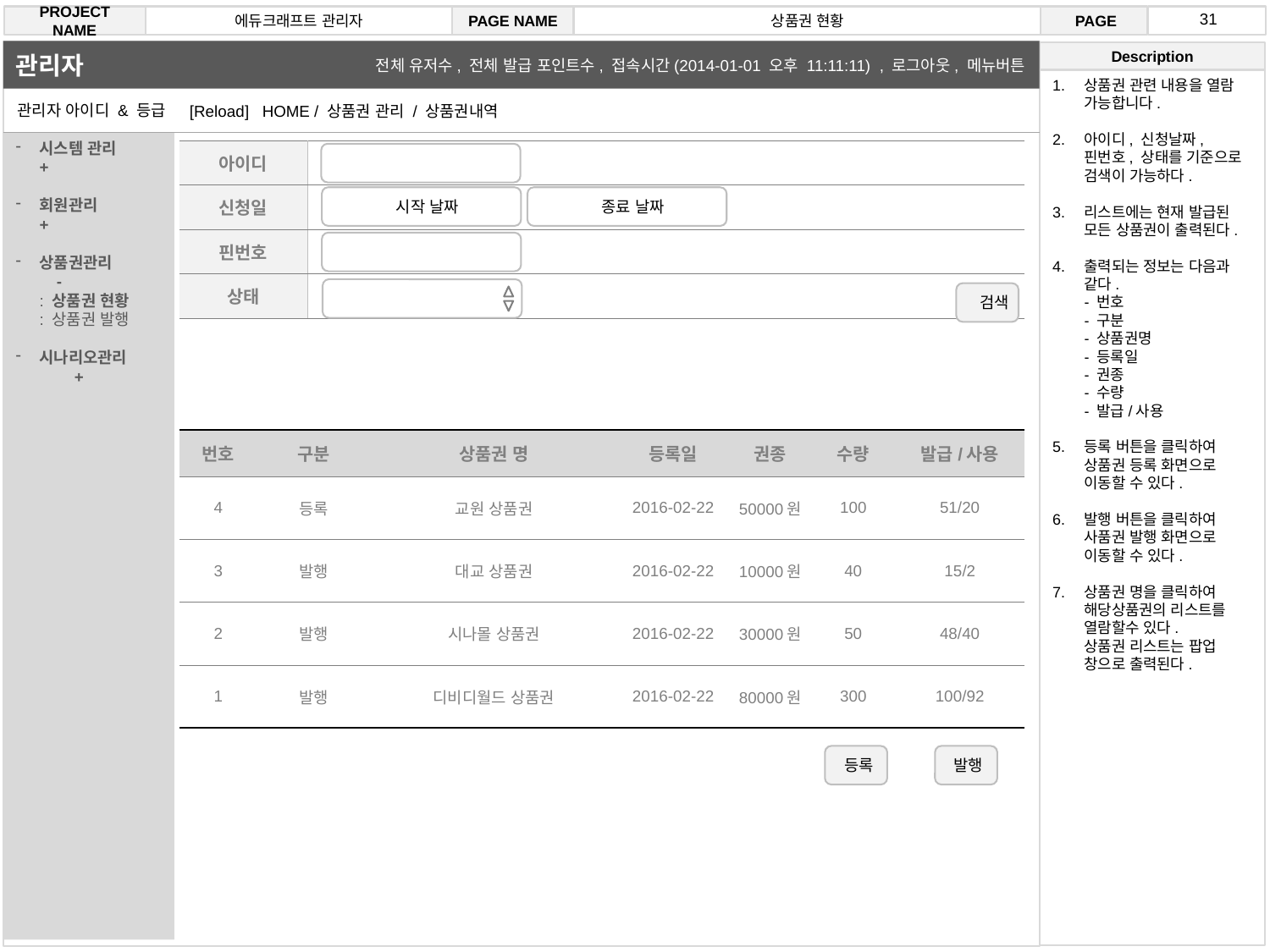

31
PROJECT NAME
에듀크래프트 관리자
PAGE NAME
상품권 현황
 PAGE

관리자
Description
전체 유저수, 전체 발급 포인트수, 접속시간(2014-01-01 오후 11:11:11)  , 로그아웃, 메뉴버튼
상품권 관련 내용을 열람 가능합니다.

아이디, 신청날짜, 핀번호, 상태를 기준으로 검색이 가능하다.

리스트에는 현재 발급된 모든 상품권이 출력된다.

출력되는 정보는 다음과 같다.
- 번호
- 구분
- 상품권명
- 등록일
- 권종
- 수량
- 발급/사용

등록 버튼을 클릭하여 상품권 등록 화면으로 이동할 수 있다.

발행 버튼을 클릭하여 사품권 발행 화면으로 이동할 수 있다.

상품권 명을 클릭하여 해당상품권의 리스트를 열람할수 있다.
상품권 리스트는 팝업 창으로 출력된다.

관리자 아이디 & 등급
[Reload]   HOME / 상품권 관리 / 상품권내역
시스템 관리          +

회원관리               +
상품권관리               -
: 상품권 현황
: 상품권 발행
시나리오관리               +
| 아이디 |  |  |  |  |  |  |  |
| --- | --- | --- | --- | --- | --- | --- | --- |
| 신청일 |  |  |  |  |  |  |  |
| 핀번호 |  |  |  |  |  |  |  |
| 상태 |  |  |  |  |  |  |  |
|  |  |  |  |  |  |  |  |
| 번호 | 구분 |  | 상품권 명 | 등록일 | 권종 | 수량 | 발급/사용 |
| 4 | 등록 |  | 교원 상품권 | 2016-02-22 | 50000원 | 100 | 51/20 |
| 3 | 발행 |  | 대교 상품권 | 2016-02-22 | 10000원 | 40 | 15/2 |
| 2 | 발행 |  | 시나몰 상품권 | 2016-02-22 | 30000원 | 50 | 48/40 |
| 1 | 발행 |  | 디비디월드 상품권 | 2016-02-22 | 80000원 | 300 | 100/92 |

시작 날짜

종료 날짜

검색

등록

발행